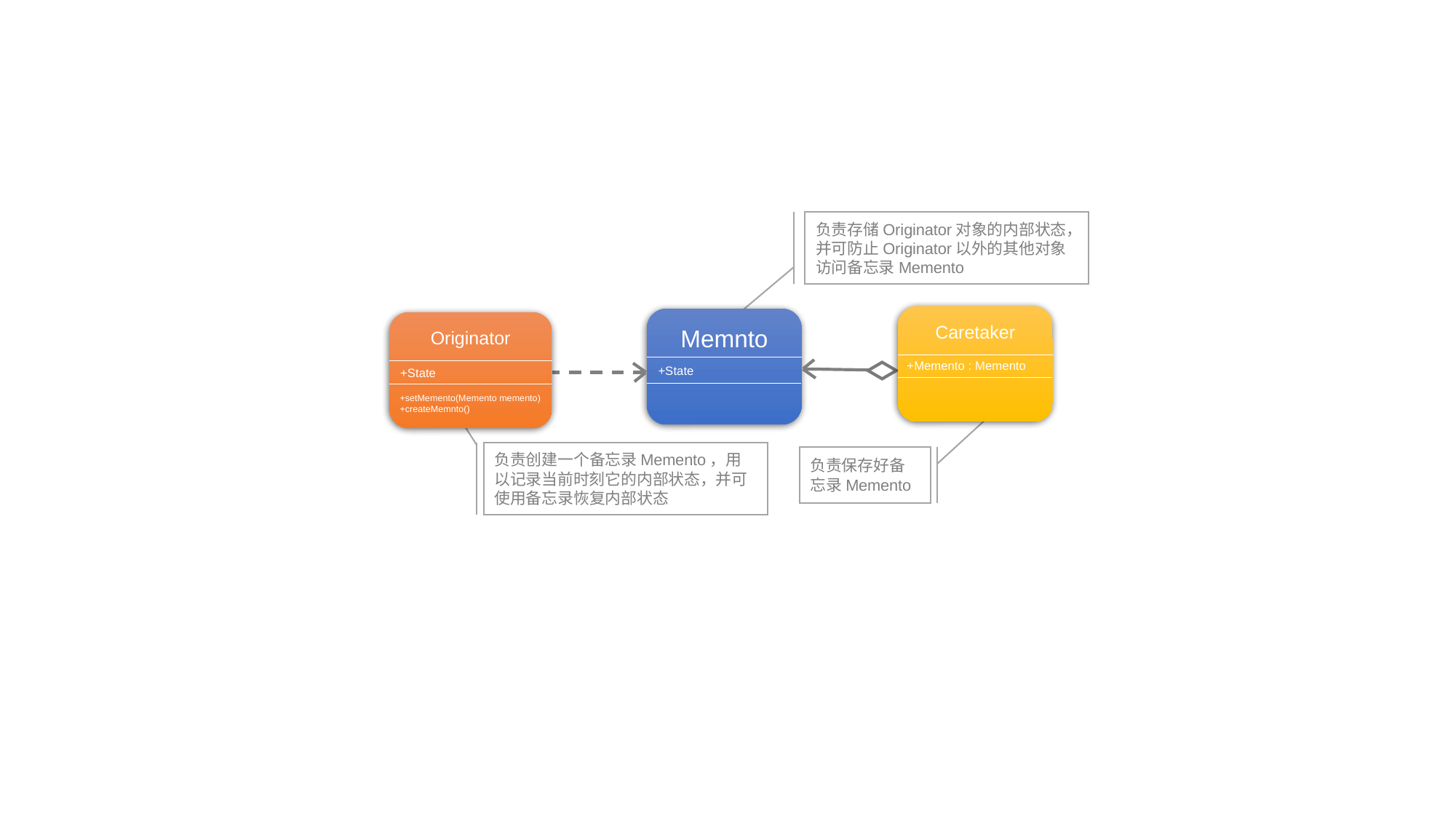

负责存储Originator对象的内部状态，并可防止Originator以外的其他对象访问备忘录Memento

Caretaker
+Memento : Memento

Memnto

Originator
+setMemento(Memento memento)
+createMemnto()
+State
+State

负责创建一个备忘录Memento，用以记录当前时刻它的内部状态，并可使用备忘录恢复内部状态
负责保存好备忘录Memento